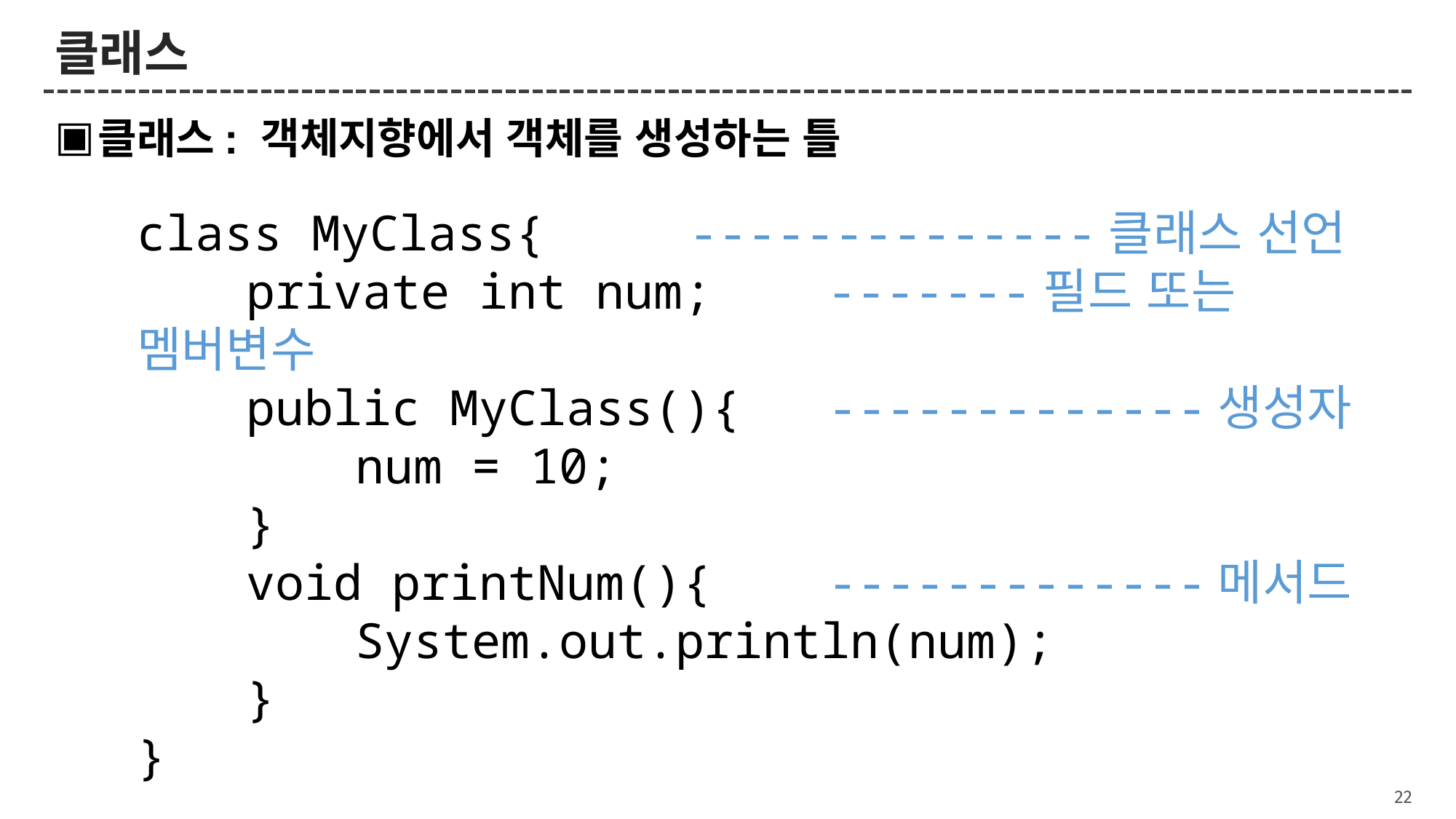

# 클래스
클래스: 객체지향에서 객체를 생성하는 틀
class MyClass{	    --------------클래스 선언
	private int num;    -------필드 또는 멤버변수
	public MyClass(){   -------------생성자
		num = 10;
	}
	void printNum(){    -------------메서드
		System.out.println(num);
	}
}